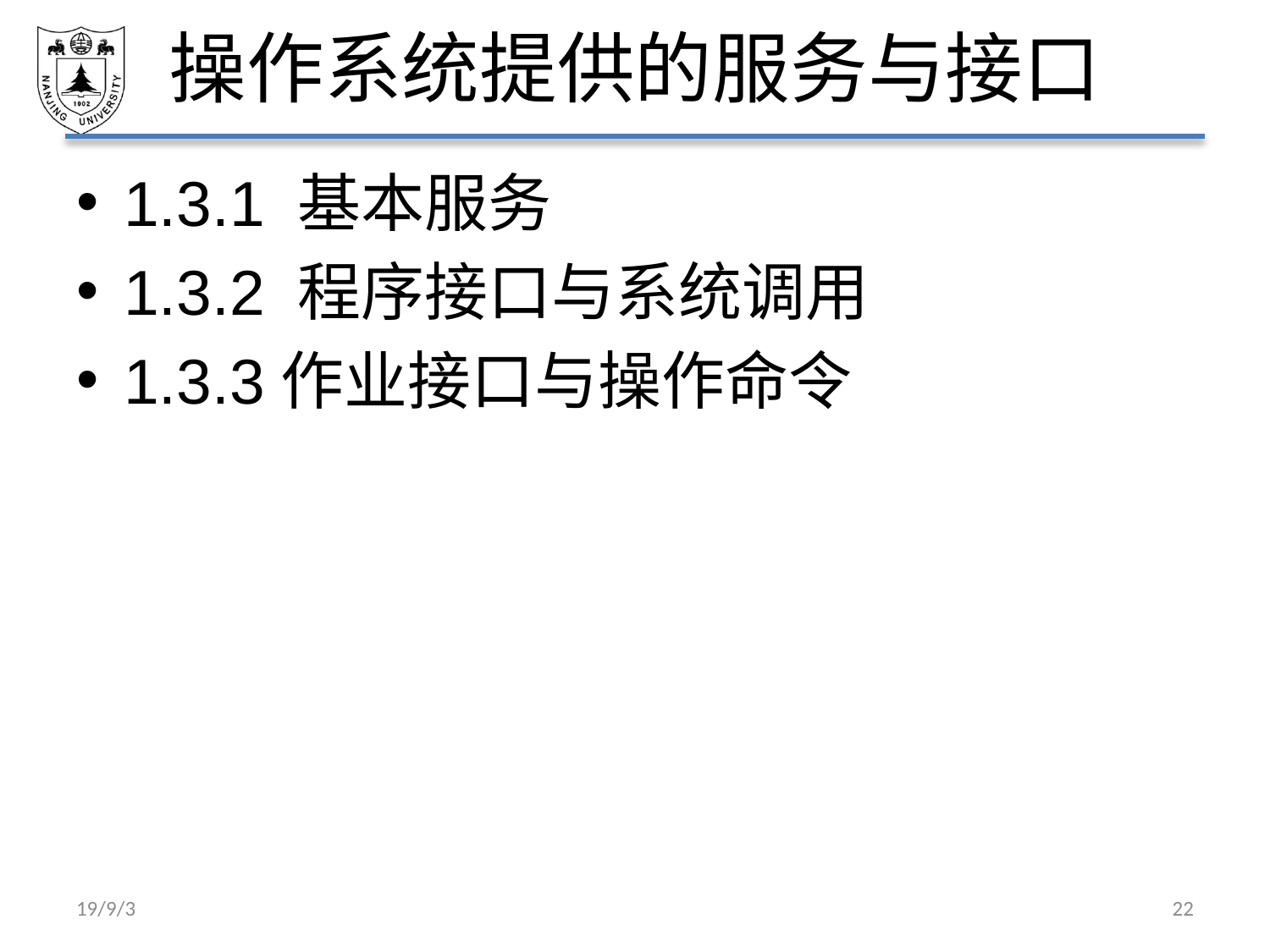

# 操作系统提供的服务与接口
1.3.1 基本服务
1.3.2 程序接口与系统调用
1.3.3作业接口与操作命令

19/9/3
22